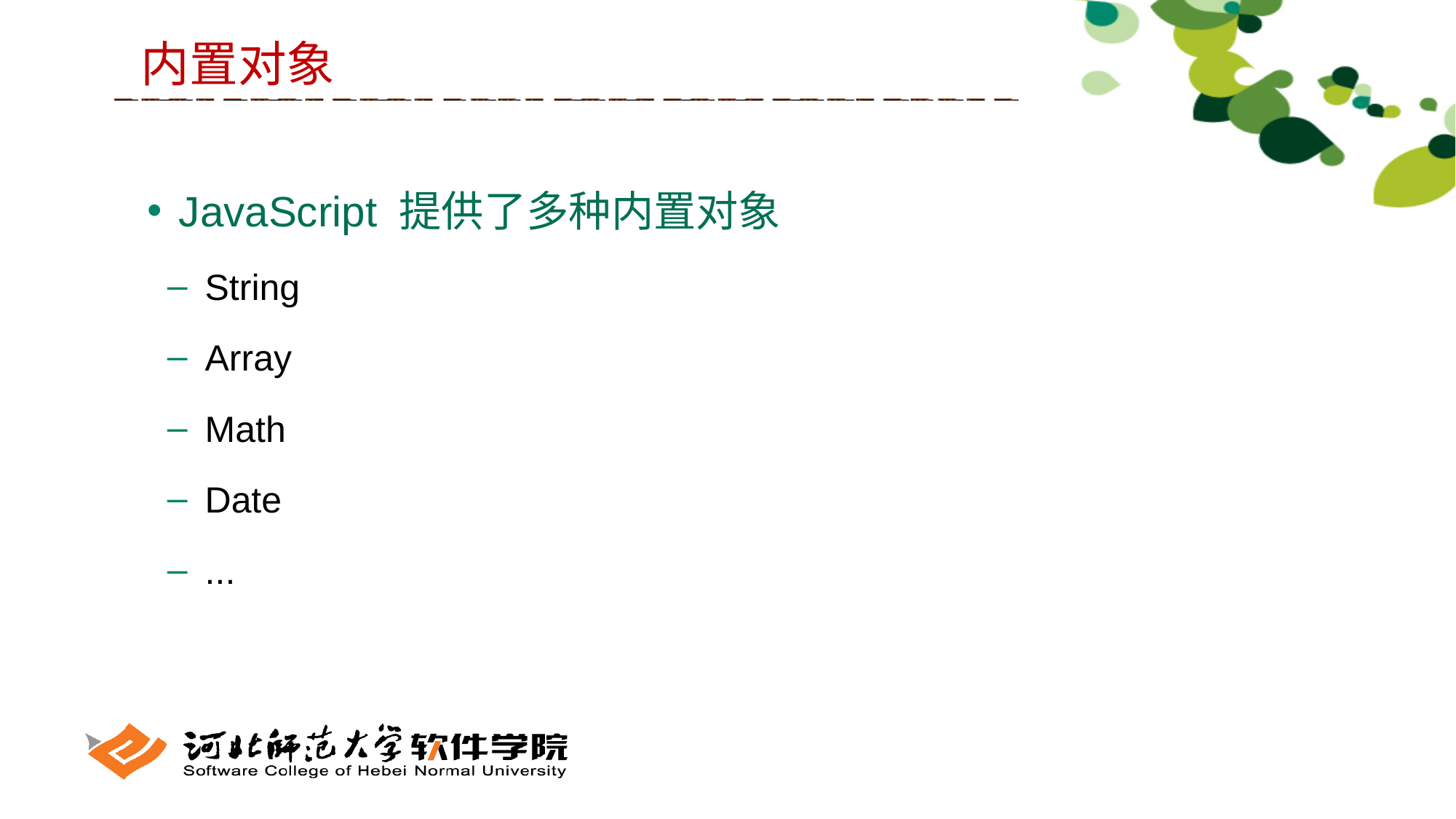

内置对象
 JavaScript 提供了多种内置对象
 String
 Array
 Math
 Date
 ...